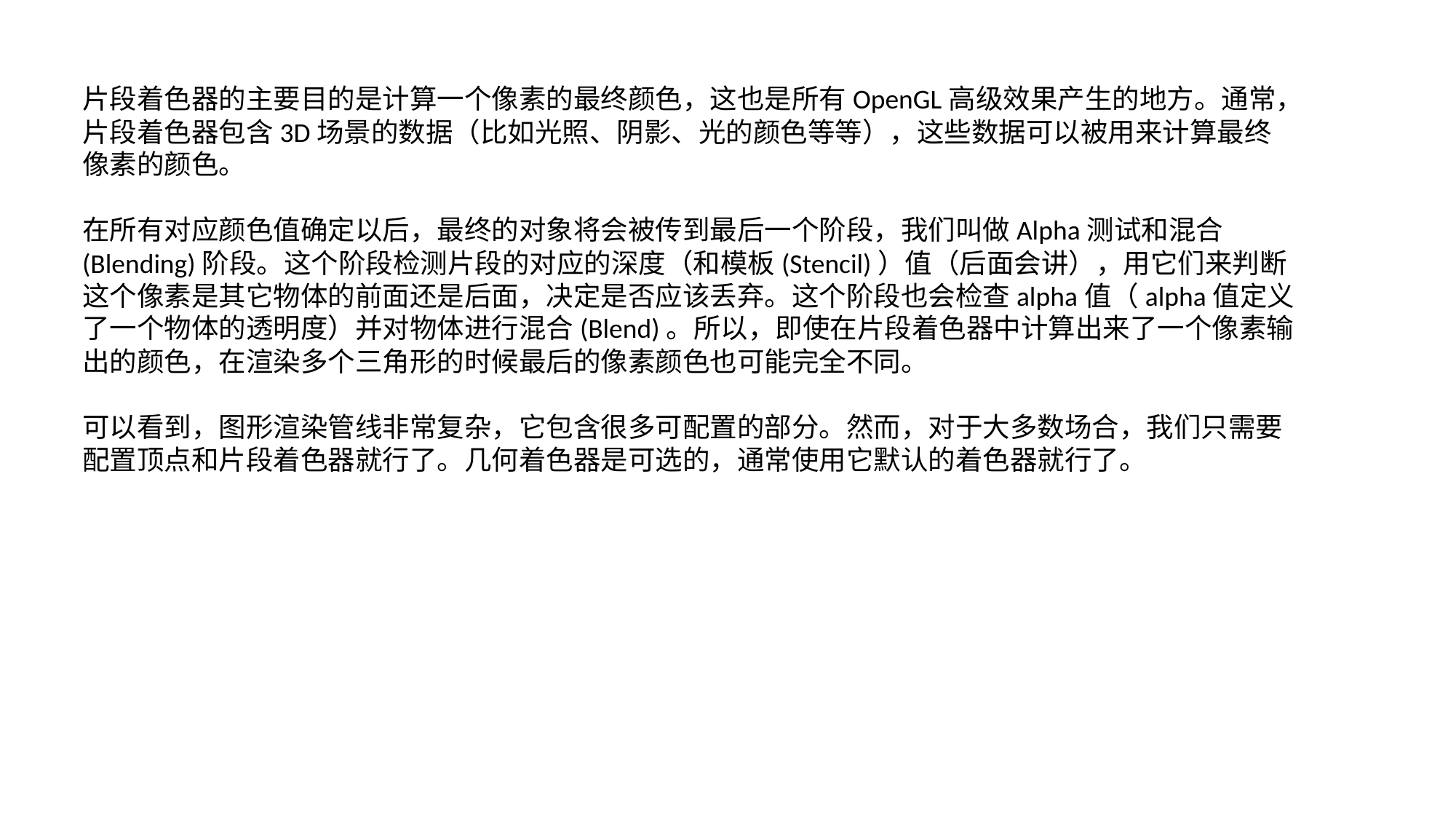

片段着色器的主要目的是计算一个像素的最终颜色，这也是所有OpenGL高级效果产生的地方。通常，片段着色器包含3D场景的数据（比如光照、阴影、光的颜色等等），这些数据可以被用来计算最终像素的颜色。

在所有对应颜色值确定以后，最终的对象将会被传到最后一个阶段，我们叫做Alpha测试和混合(Blending)阶段。这个阶段检测片段的对应的深度（和模板(Stencil)）值（后面会讲），用它们来判断这个像素是其它物体的前面还是后面，决定是否应该丢弃。这个阶段也会检查alpha值（alpha值定义了一个物体的透明度）并对物体进行混合(Blend)。所以，即使在片段着色器中计算出来了一个像素输出的颜色，在渲染多个三角形的时候最后的像素颜色也可能完全不同。

可以看到，图形渲染管线非常复杂，它包含很多可配置的部分。然而，对于大多数场合，我们只需要配置顶点和片段着色器就行了。几何着色器是可选的，通常使用它默认的着色器就行了。